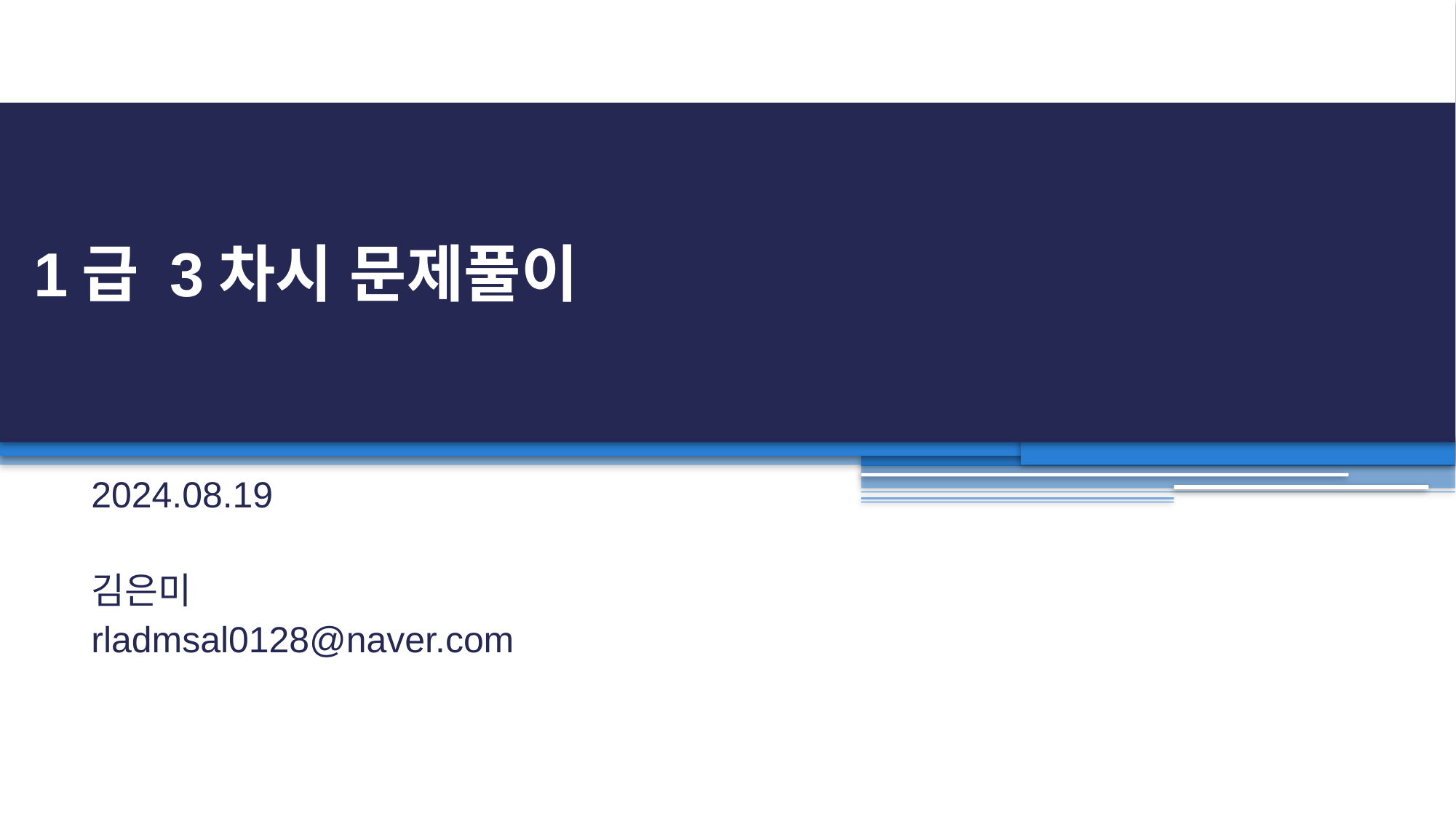

# 1급 3차시 문제풀이
2024.08.19

김은미
rladmsal0128@naver.com